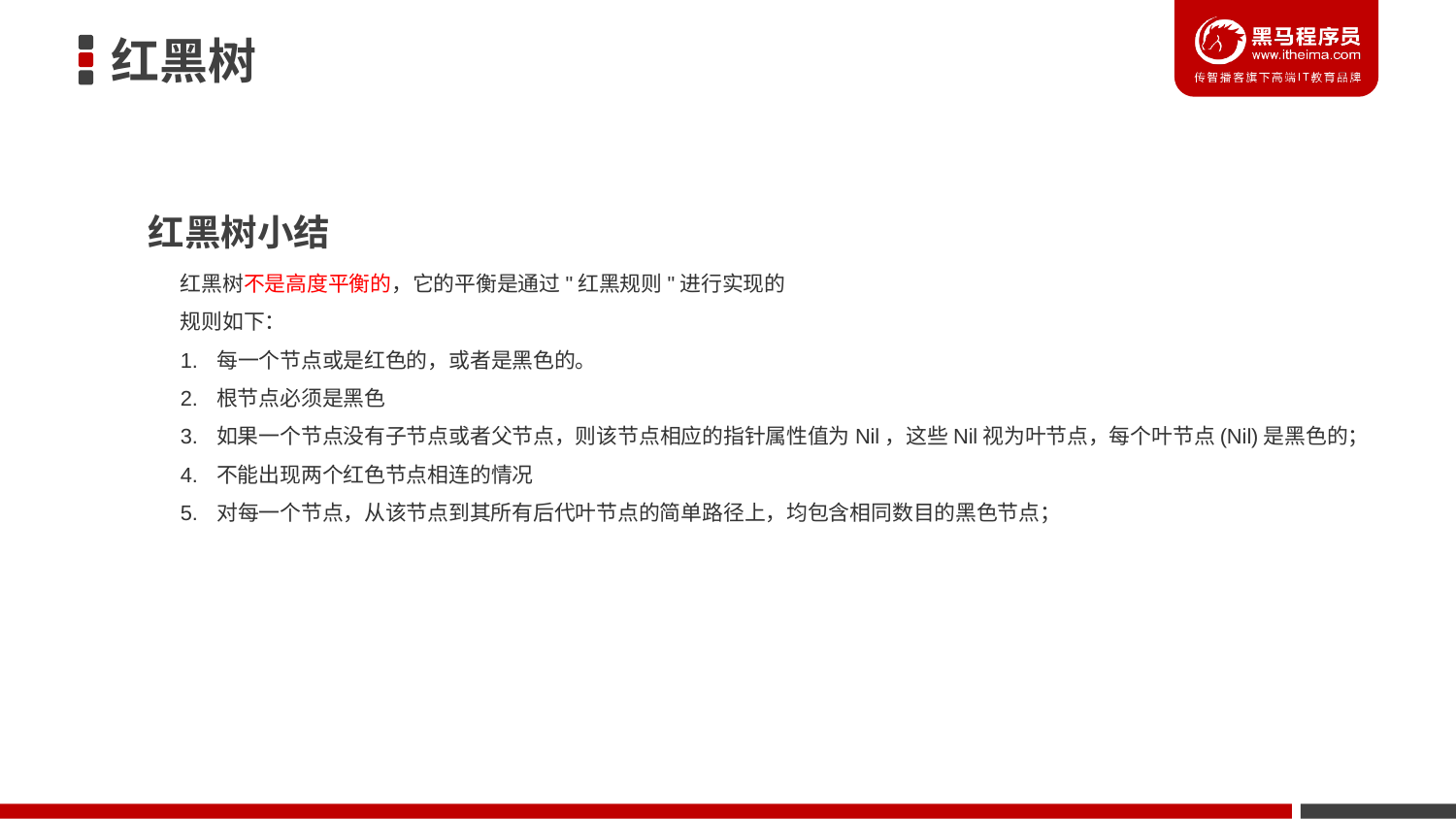

红黑树
红黑树小结
红黑树不是高度平衡的，它的平衡是通过"红黑规则"进行实现的
规则如下：
每一个节点或是红色的，或者是黑色的。
根节点必须是黑色
如果一个节点没有子节点或者父节点，则该节点相应的指针属性值为Nil，这些Nil视为叶节点，每个叶节点(Nil)是黑色的；
不能出现两个红色节点相连的情况
对每一个节点，从该节点到其所有后代叶节点的简单路径上，均包含相同数目的黑色节点；